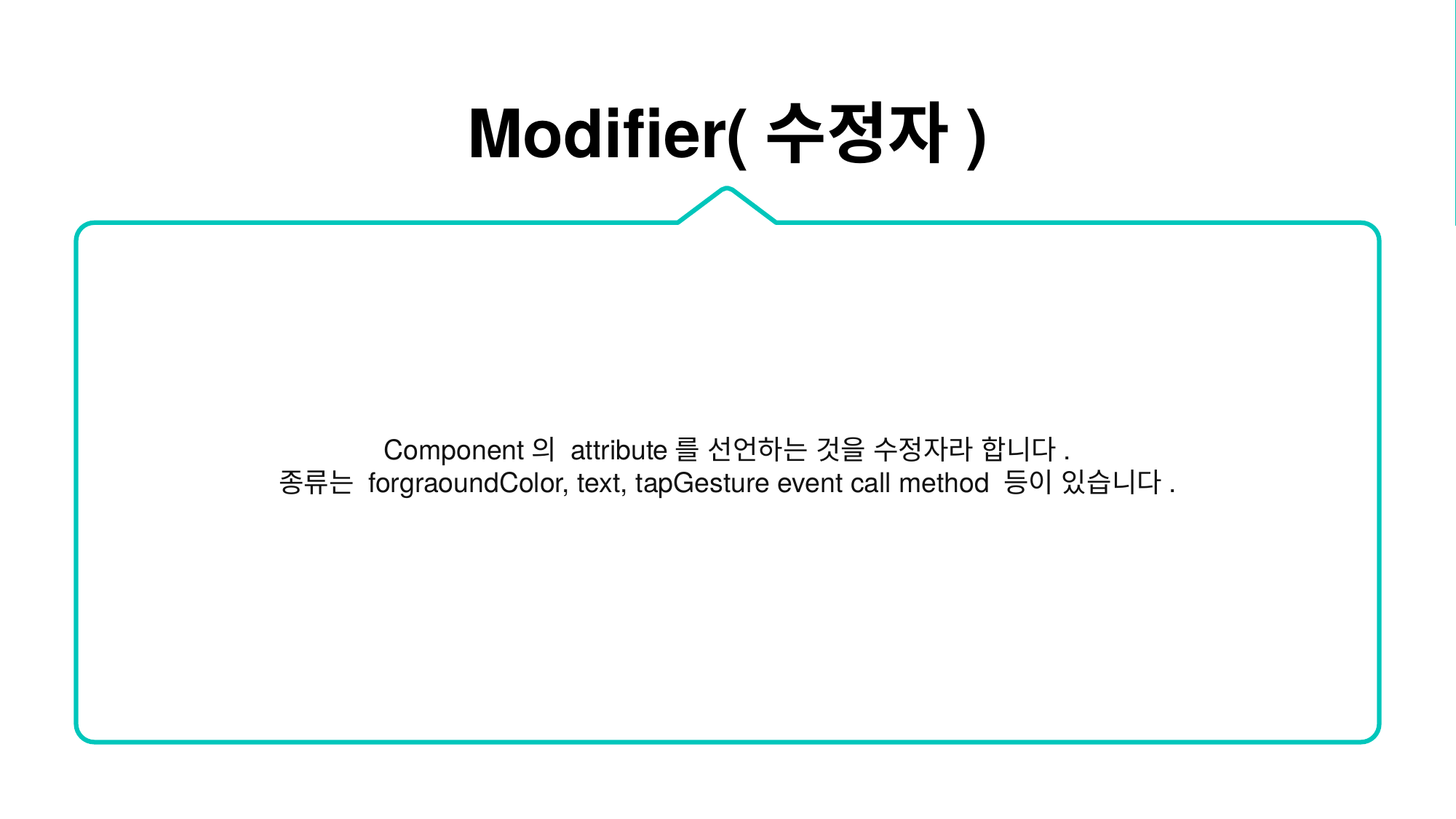

Modifier(수정자)

Component의 attribute를 선언하는 것을 수정자라 합니다.
종류는 forgraoundColor, text, tapGesture event call method 등이 있습니다.